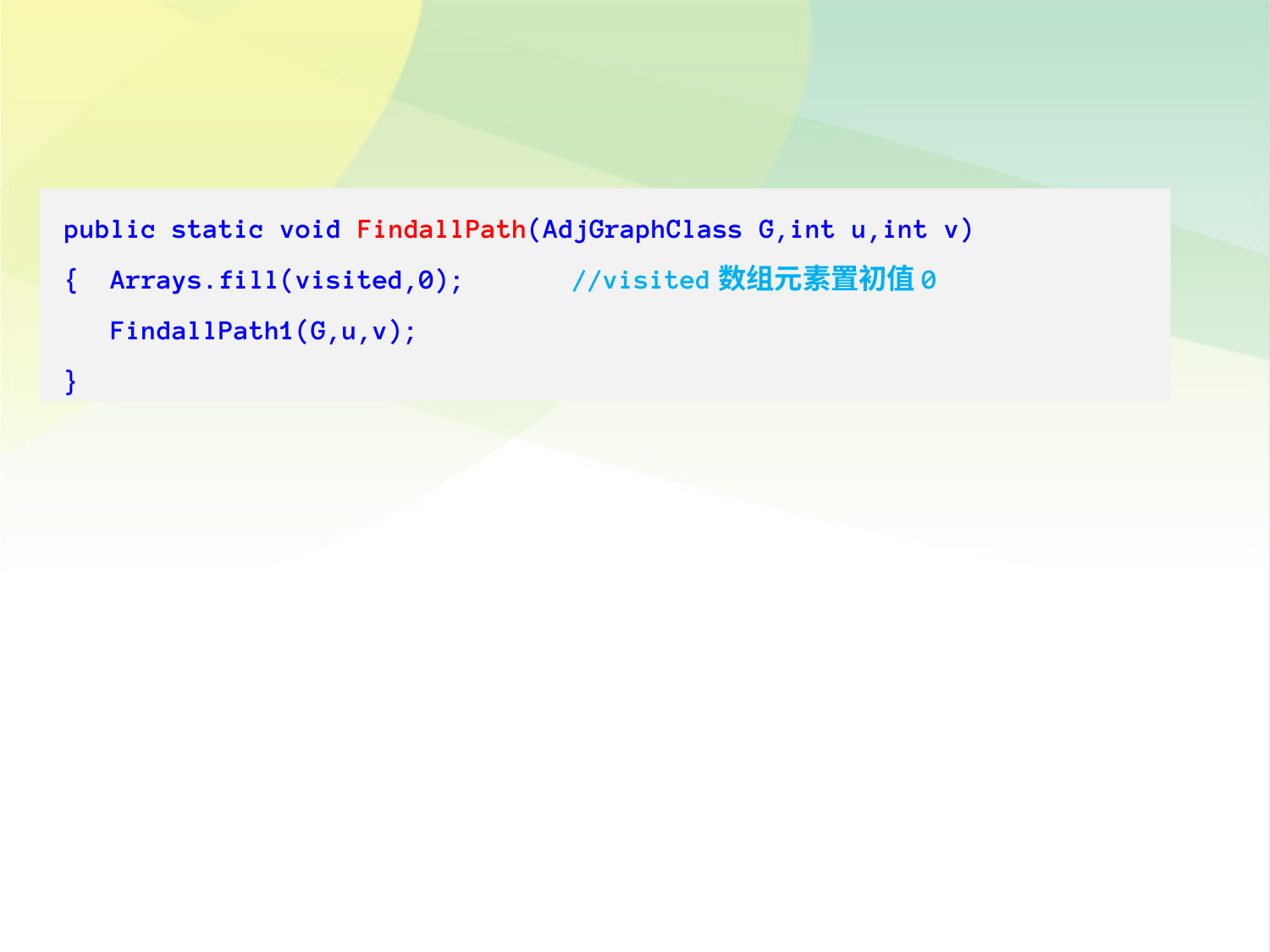

public static void FindallPath(AdjGraphClass G,int u,int v)
{  Arrays.fill(visited,0);	//visited数组元素置初值0
   FindallPath1(G,u,v);
}